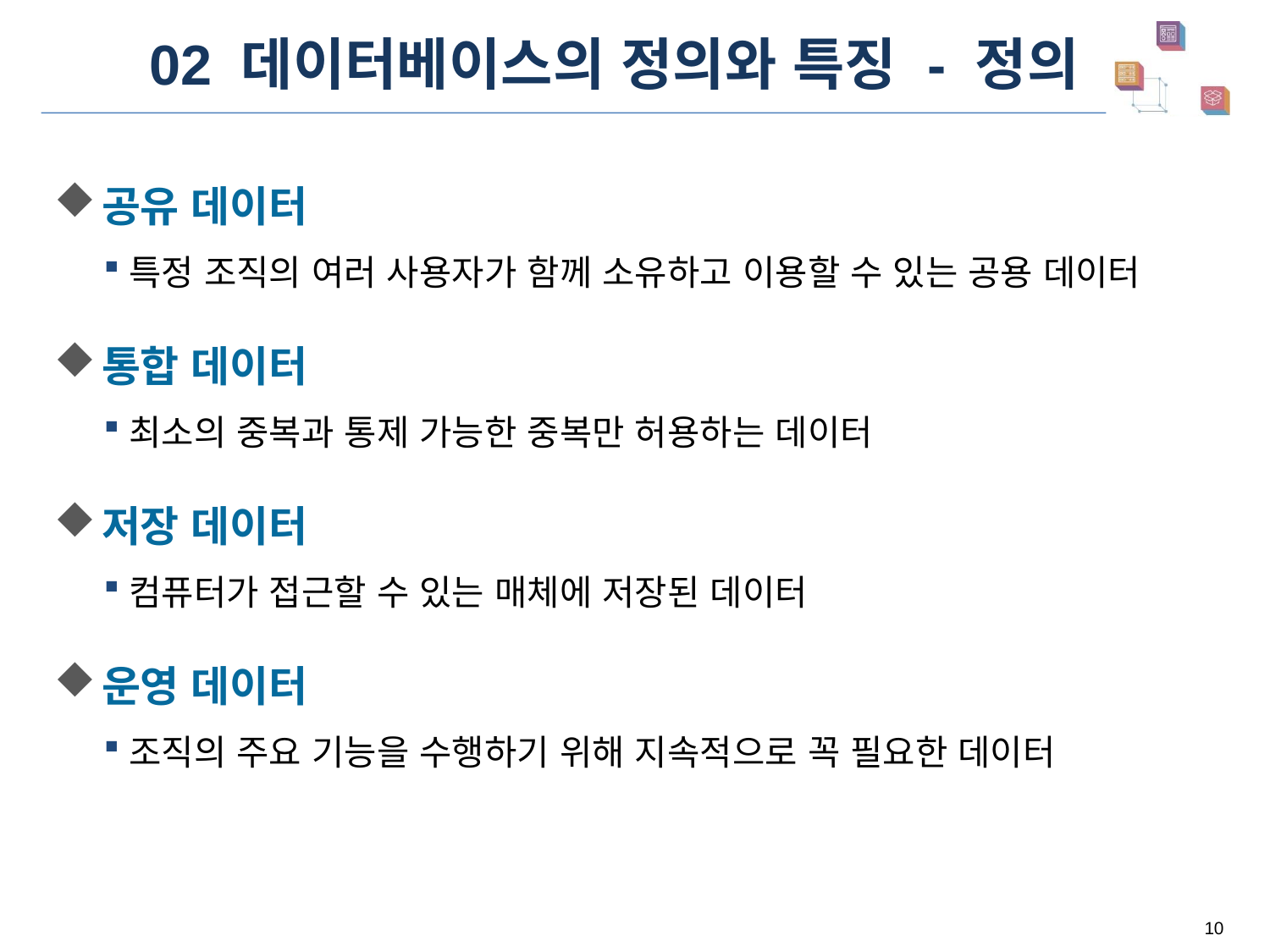

# 02 데이터베이스의 정의와 특징 - 정의
공유 데이터
특정 조직의 여러 사용자가 함께 소유하고 이용할 수 있는 공용 데이터
통합 데이터
최소의 중복과 통제 가능한 중복만 허용하는 데이터
저장 데이터
컴퓨터가 접근할 수 있는 매체에 저장된 데이터
운영 데이터
조직의 주요 기능을 수행하기 위해 지속적으로 꼭 필요한 데이터